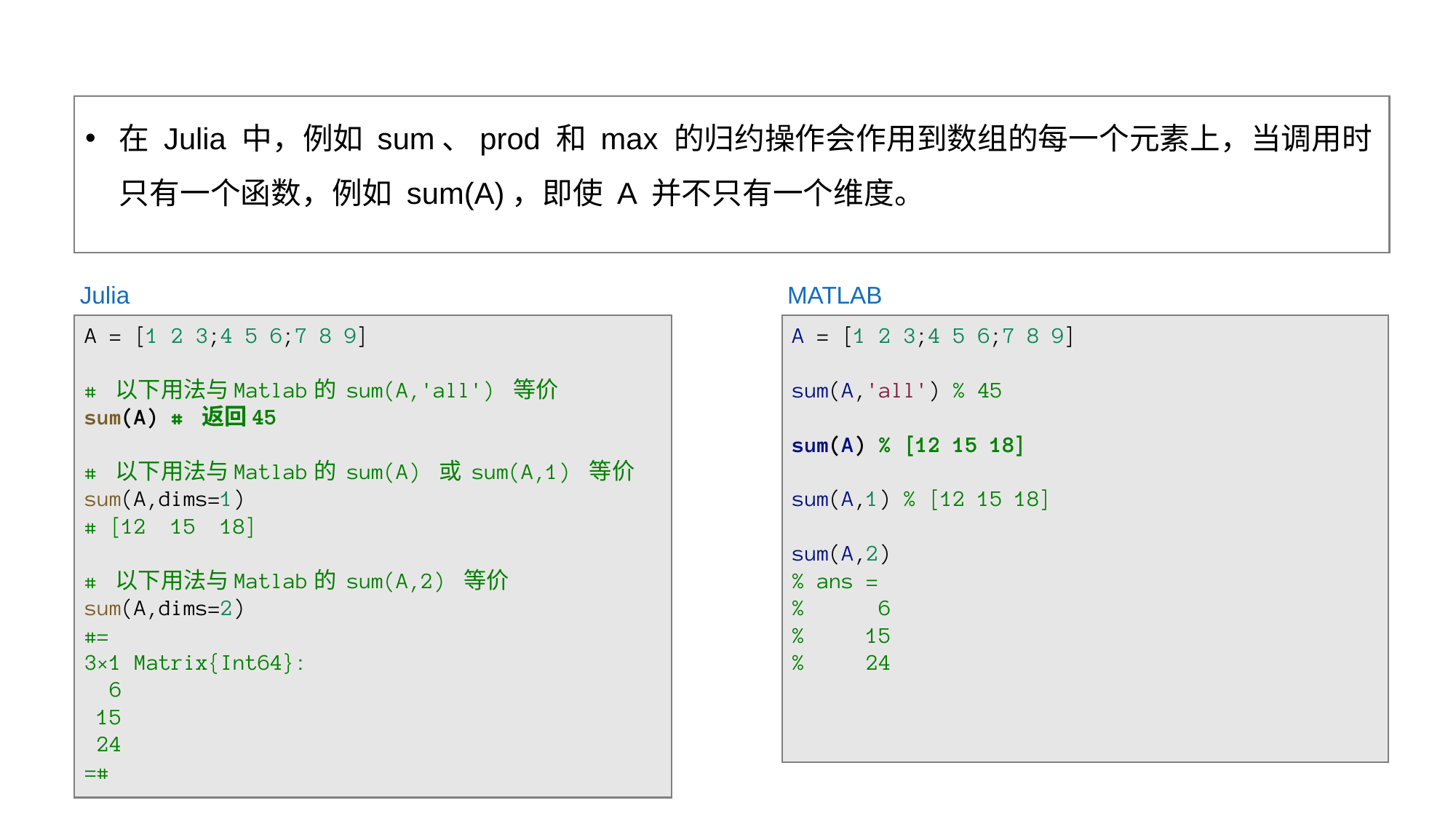

在 Julia 中，例如 sum、prod 和 max 的归约操作会作用到数组的每一个元素上，当调用时只有一个函数，例如 sum(A)，即使 A 并不只有一个维度。
Julia
MATLAB
A = [1 2 3;4 5 6;7 8 9]
# 以下用法与Matlab的 sum(A,'all') 等价
sum(A) # 返回45
# 以下用法与Matlab的 sum(A) 或 sum(A,1) 等价
sum(A,dims=1)
# [12  15  18]
# 以下用法与Matlab的 sum(A,2) 等价
sum(A,dims=2)
#=
3×1 Matrix{Int64}:
  6
 15
 24
=#
A = [1 2 3;4 5 6;7 8 9]
sum(A,'all') % 45
sum(A) % [12 15 18]
sum(A,1) % [12 15 18]
sum(A,2)
% ans =
%      6
%     15
%     24